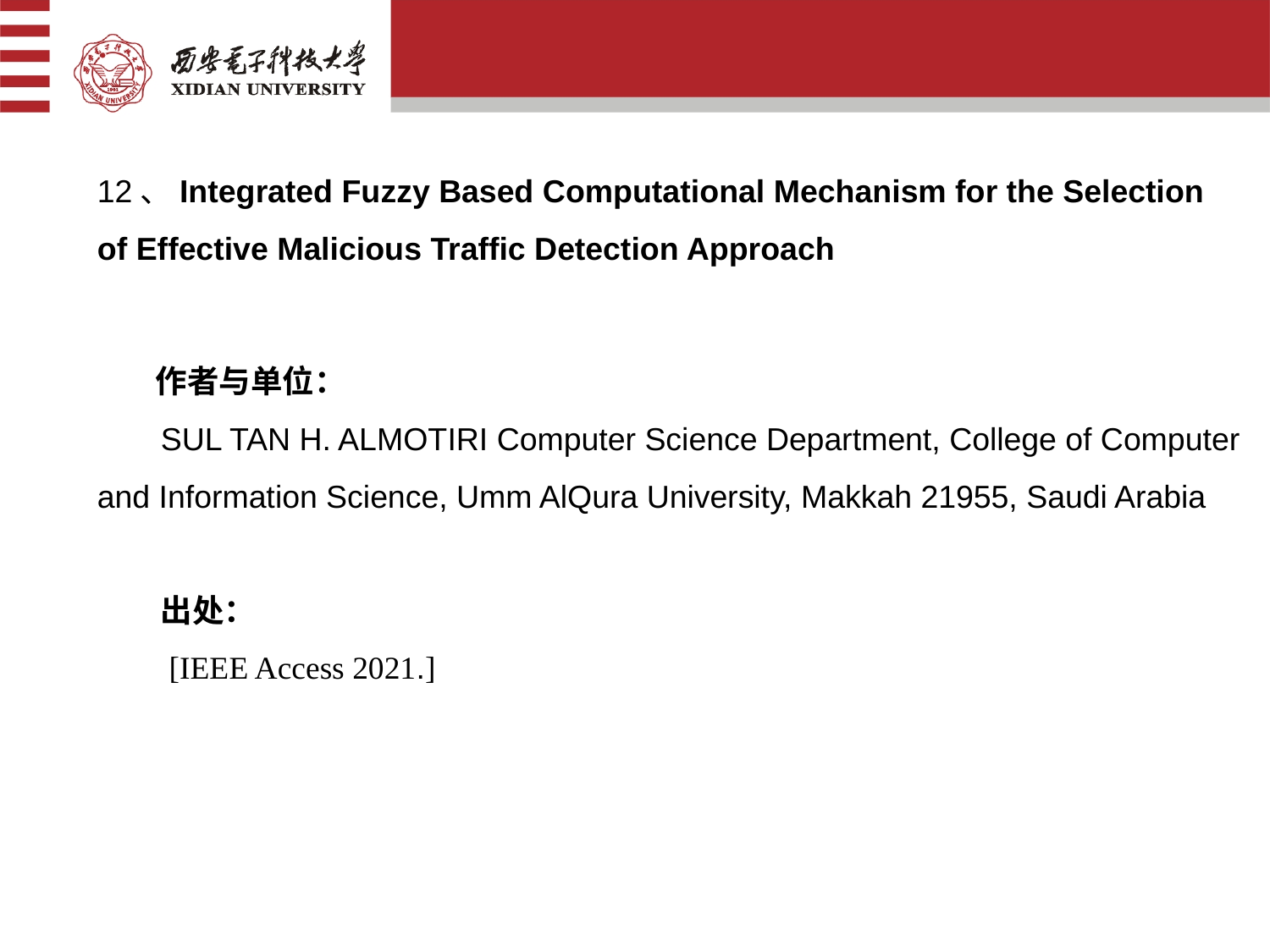

12、Integrated Fuzzy Based Computational Mechanism for the Selection of Effective Malicious Traffic Detection Approach

       作者与单位：
SUL TAN H. ALMOTIRI Computer Science Department, College of Computer and Information Science, Umm AlQura University, Makkah 21955, Saudi Arabia

出处：
 [IEEE Access 2021.]